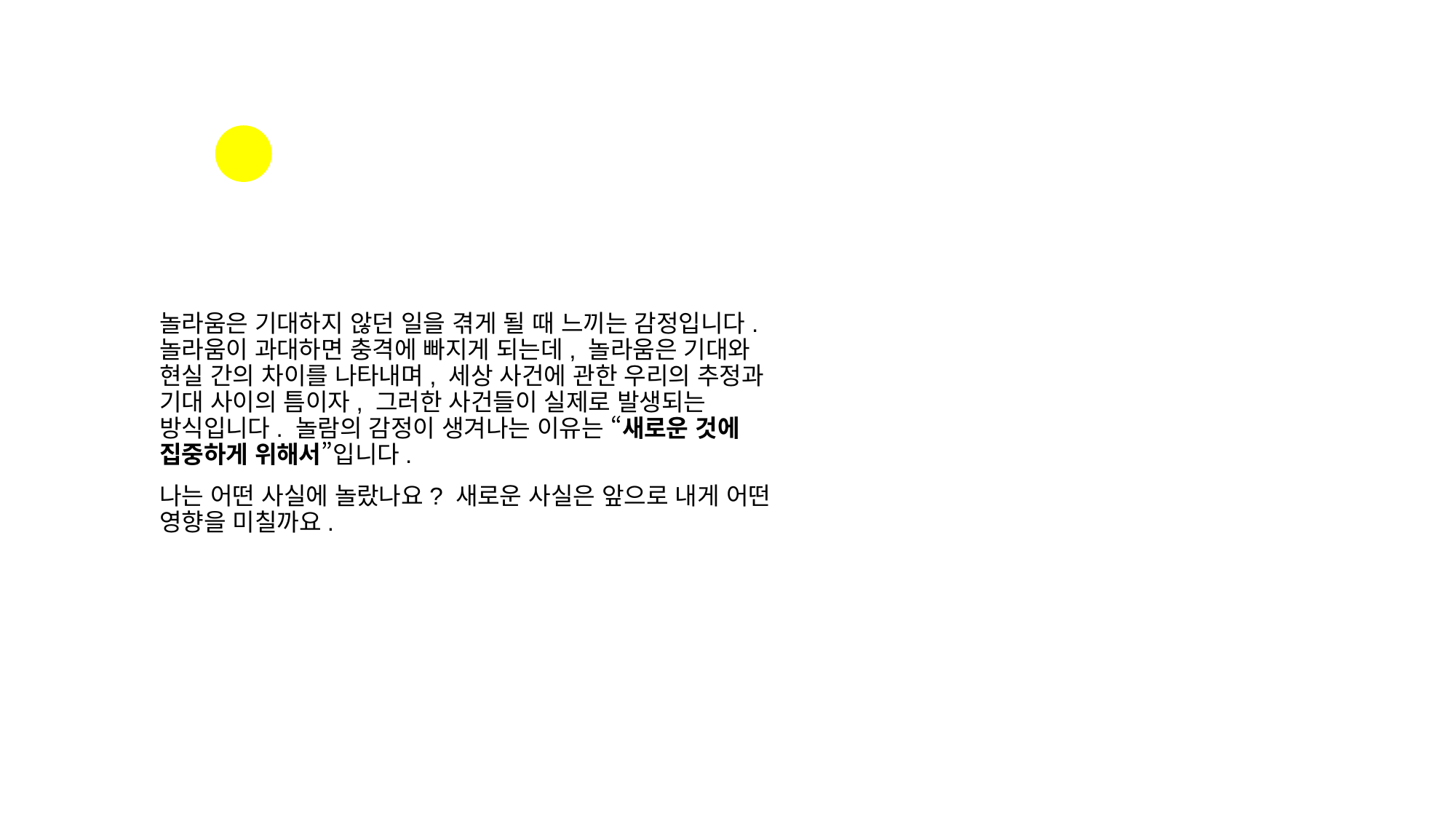

놀라움은 기대하지 않던 일을 겪게 될 때 느끼는 감정입니다. 놀라움이 과대하면 충격에 빠지게 되는데, 놀라움은 기대와 현실 간의 차이를 나타내며, 세상 사건에 관한 우리의 추정과 기대 사이의 틈이자, 그러한 사건들이 실제로 발생되는 방식입니다. 놀람의 감정이 생겨나는 이유는 “새로운 것에 집중하게 위해서”입니다.
나는 어떤 사실에 놀랐나요? 새로운 사실은 앞으로 내게 어떤 영향을 미칠까요.